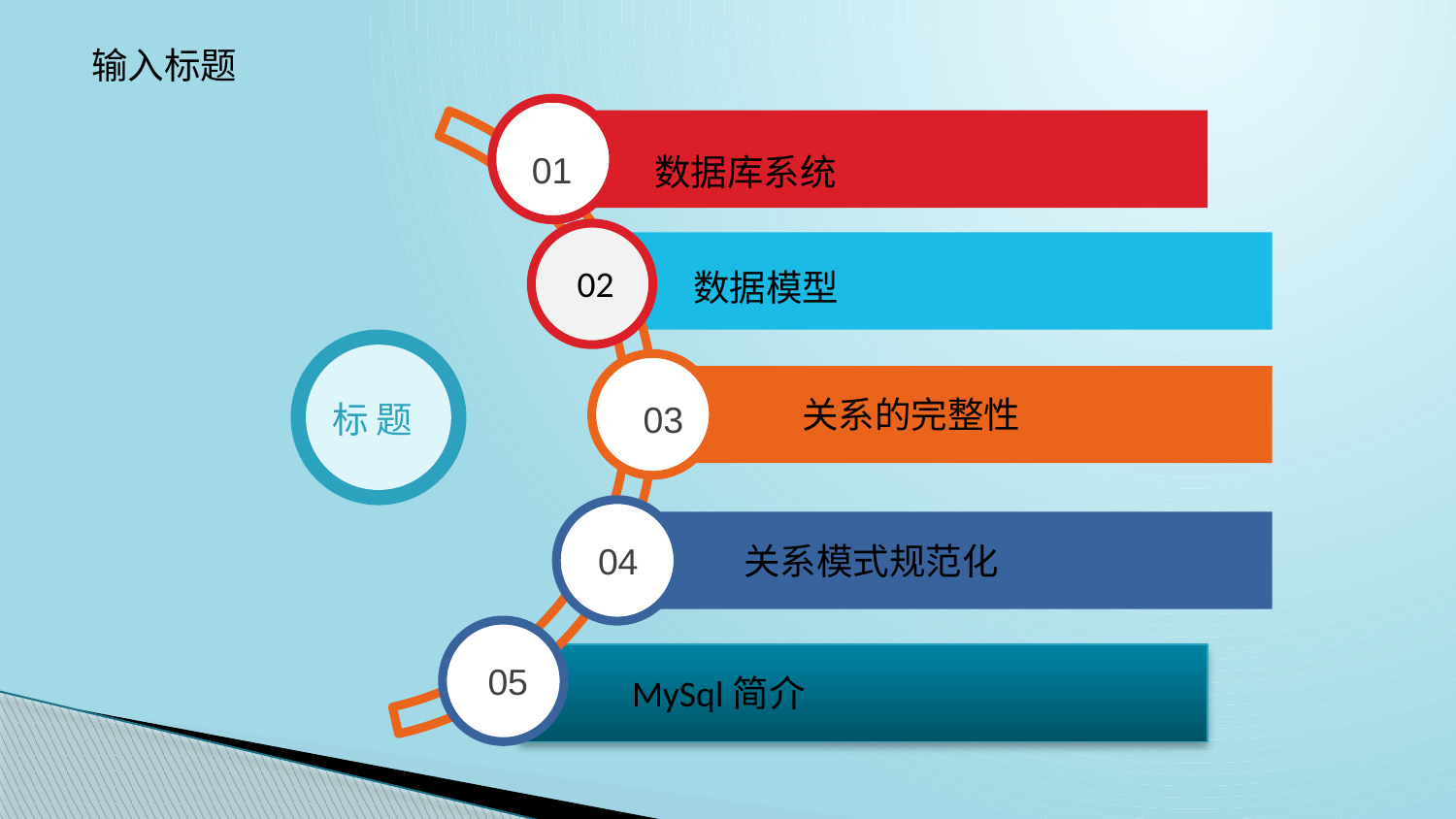

输入标题

01
01
02
03
04
05
数据库系统

02
数据模型

标 题
关系的完整性
关系模式规范化
MySql简介
3